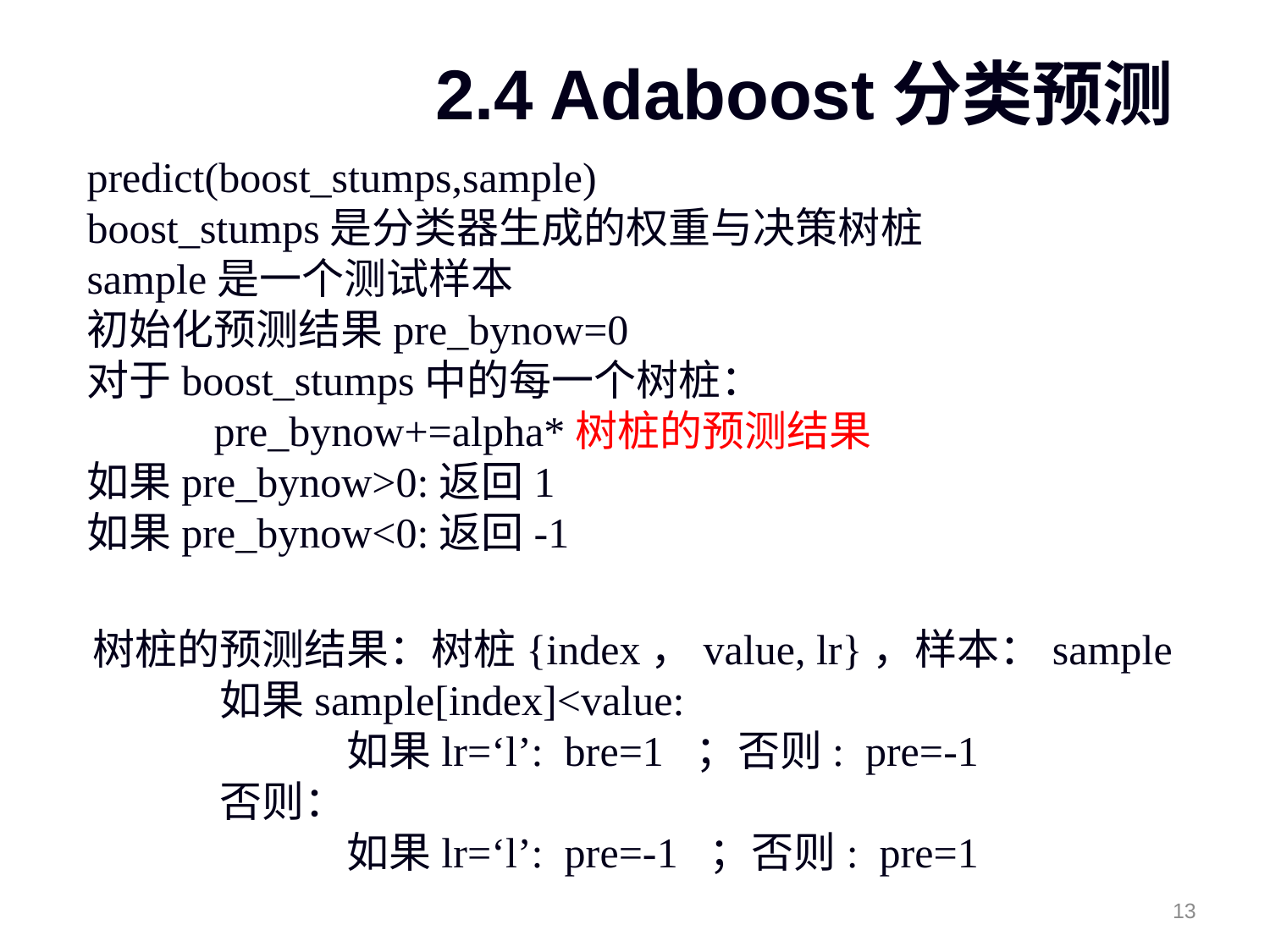

2.4 Adaboost分类预测

predict(boost_stumps,sample)
boost_stumps是分类器生成的权重与决策树桩
sample是一个测试样本
初始化预测结果pre_bynow=0
对于boost_stumps中的每一个树桩：
	pre_bynow+=alpha*树桩的预测结果
如果pre_bynow>0:返回1
如果pre_bynow<0:返回-1
树桩的预测结果：树桩{index，value, lr}，样本：sample
	如果sample[index]<value:
		如果lr=‘l’:  bre=1  ；否则:  pre=-1
	否则：
		如果lr=‘l’:  pre=-1  ；否则:  pre=1